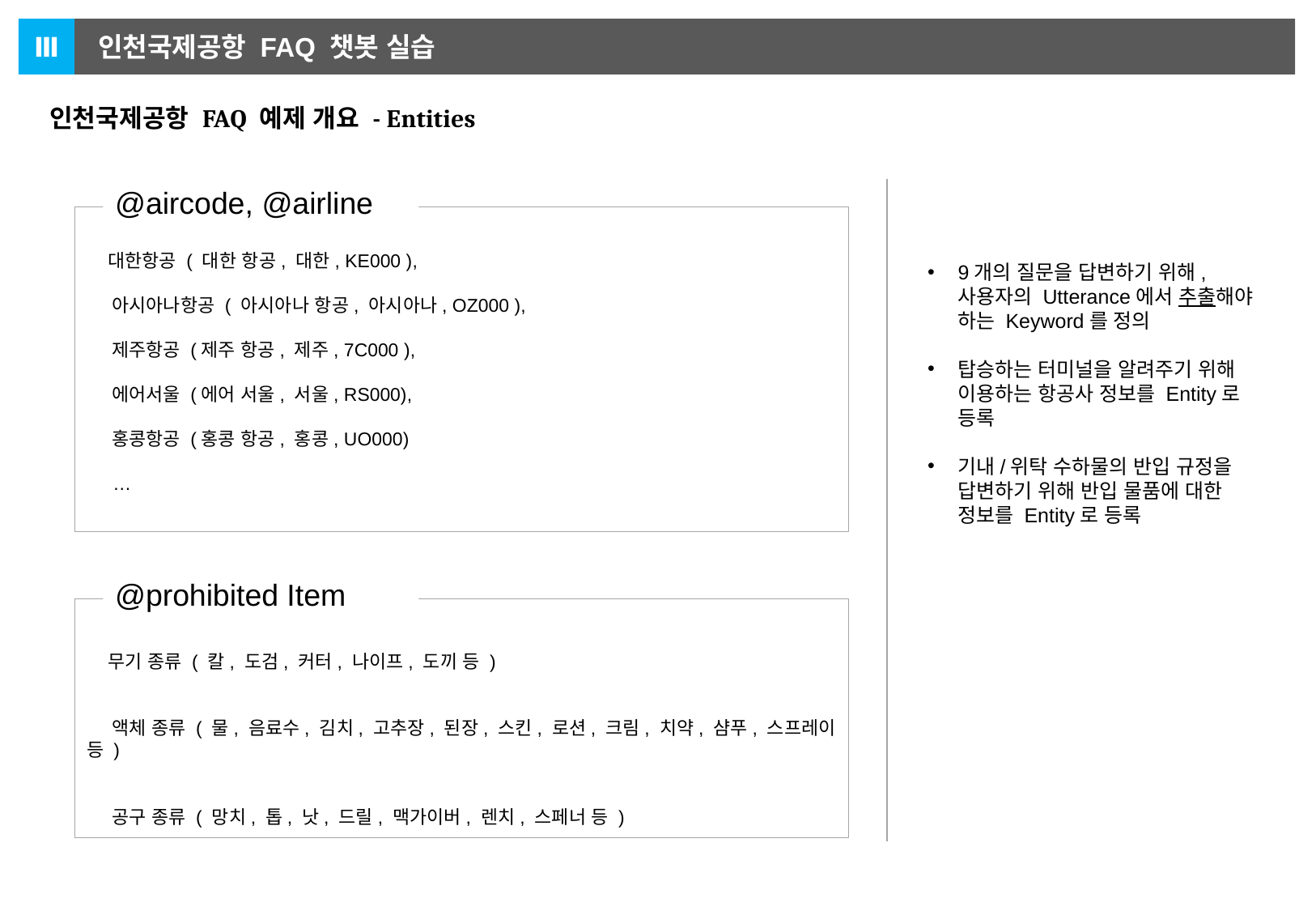

Ⅲ
인천국제공항 FAQ 챗봇 실습
인천국제공항 FAQ 예제 개요 - Entities
@aircode, @airline

    대한항공 ( 대한 항공, 대한, KE000 ),

    아시아나항공 ( 아시아나 항공, 아시아나, OZ000 ),

    제주항공 (제주 항공, 제주, 7C000 ),

    에어서울 (에어 서울, 서울, RS000),

    홍콩항공 (홍콩 항공, 홍콩, UO000)

     …
9개의 질문을 답변하기 위해, 사용자의 Utterance에서 추출해야 하는 Keyword를 정의

탑승하는 터미널을 알려주기 위해 이용하는 항공사 정보를 Entity로 등록

기내/위탁 수하물의 반입 규정을 답변하기 위해 반입 물품에 대한 정보를 Entity로 등록

@prohibited Item

    무기 종류 ( 칼, 도검, 커터, 나이프, 도끼 등 )

    액체 종류 ( 물, 음료수, 김치, 고추장, 된장, 스킨, 로션, 크림, 치약, 샴푸, 스프레이 등 )

    공구 종류 ( 망치, 톱, 낫, 드릴, 맥가이버, 렌치, 스페너 등 )